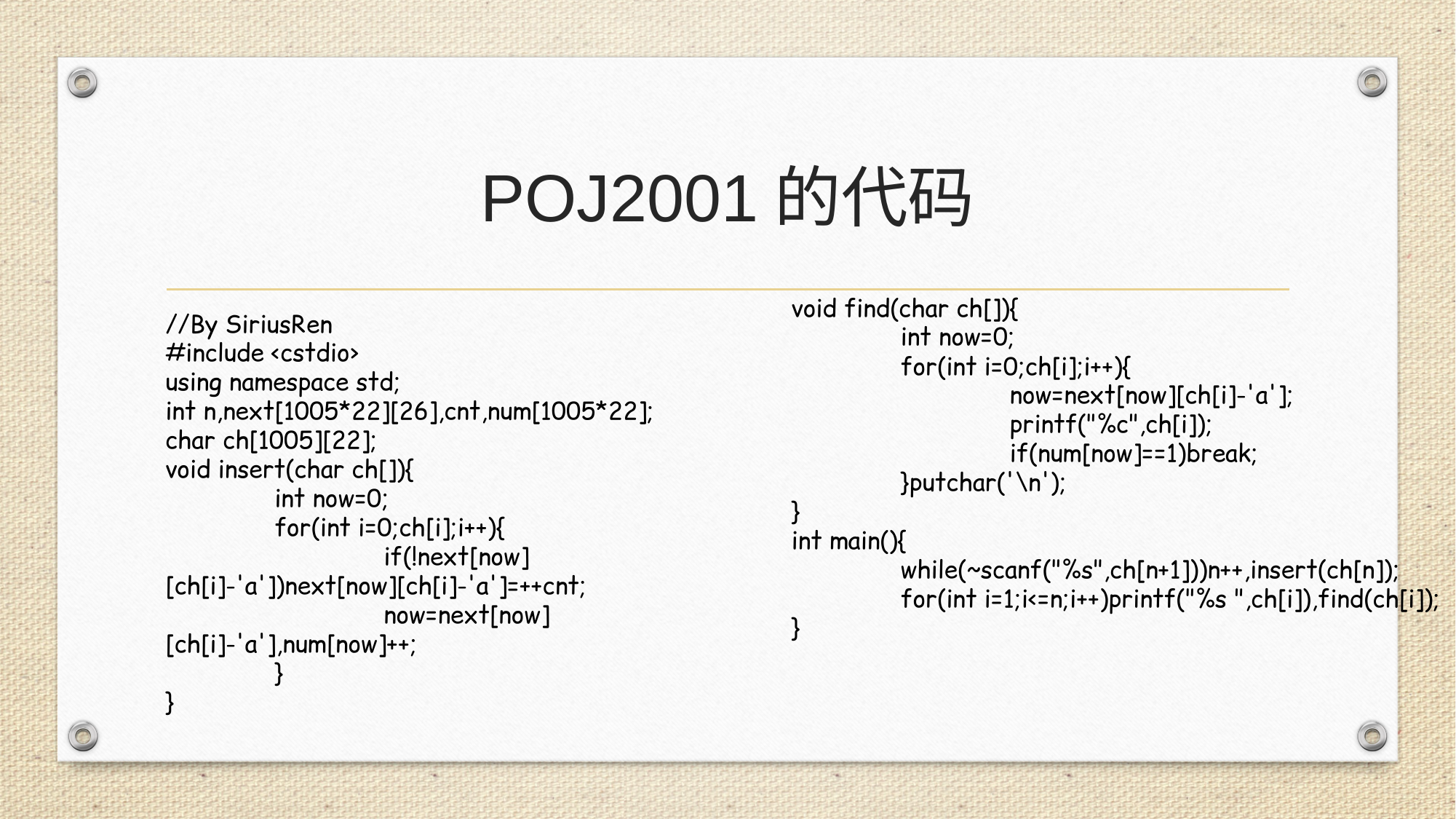

# POJ2001的代码
void find(char ch[]){
	int now=0;
	for(int i=0;ch[i];i++){
		now=next[now][ch[i]-'a'];
		printf("%c",ch[i]);
		if(num[now]==1)break;
	}putchar('\n');
}
int main(){
	while(~scanf("%s",ch[n+1]))n++,insert(ch[n]);
	for(int i=1;i<=n;i++)printf("%s ",ch[i]),find(ch[i]);
}

//By SiriusRen
#include <cstdio>
using namespace std;
int n,next[1005*22][26],cnt,num[1005*22];
char ch[1005][22];
void insert(char ch[]){
	int now=0;
	for(int i=0;ch[i];i++){
		if(!next[now][ch[i]-'a'])next[now][ch[i]-'a']=++cnt;
		now=next[now][ch[i]-'a'],num[now]++;
	}
}